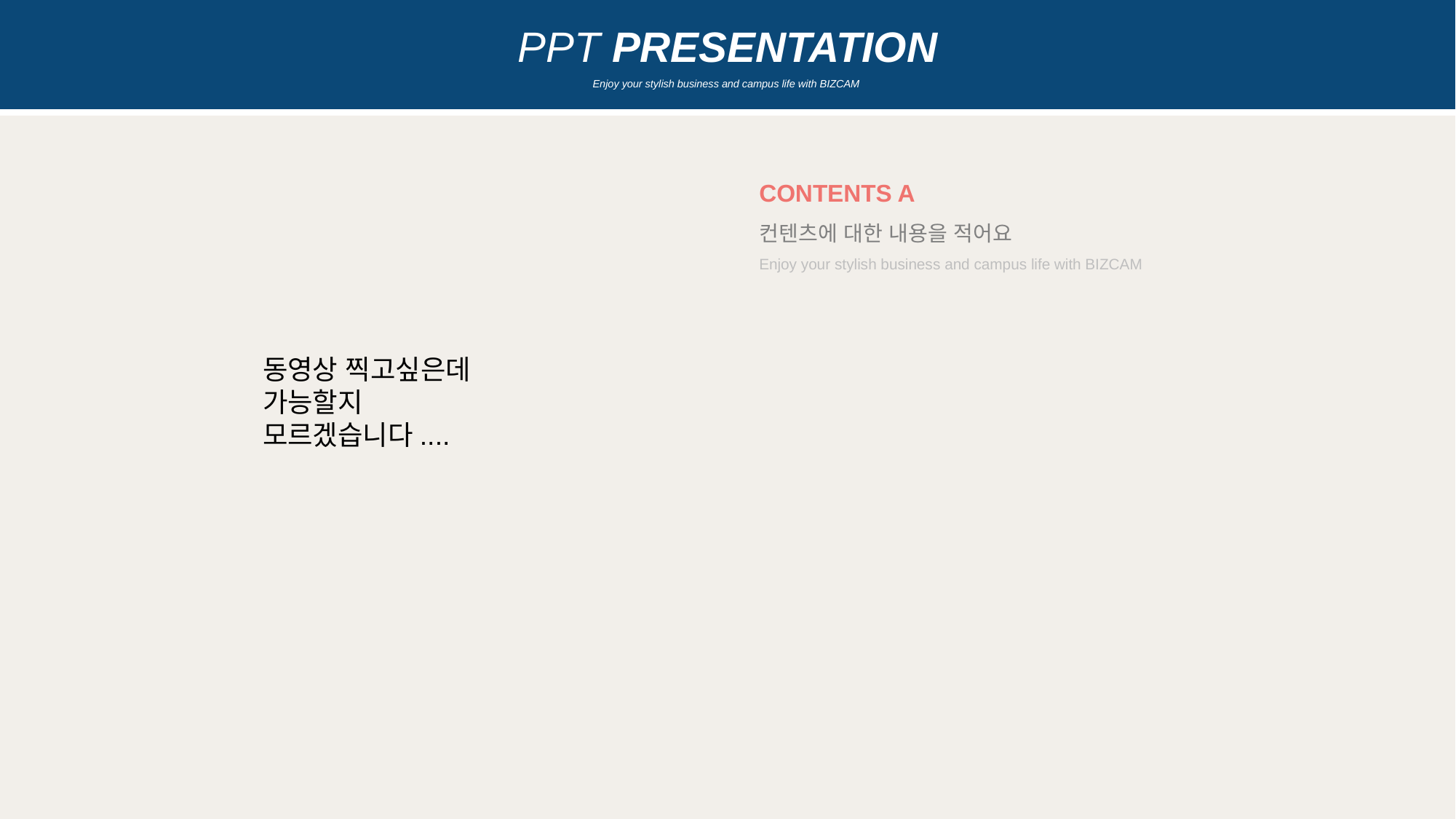

PPT PRESENTATION
Enjoy your stylish business and campus life with BIZCAM
CONTENTS A
컨텐츠에 대한 내용을 적어요
Enjoy your stylish business and campus life with BIZCAM
동영상 찍고싶은데 가능할지 모르겠습니다....